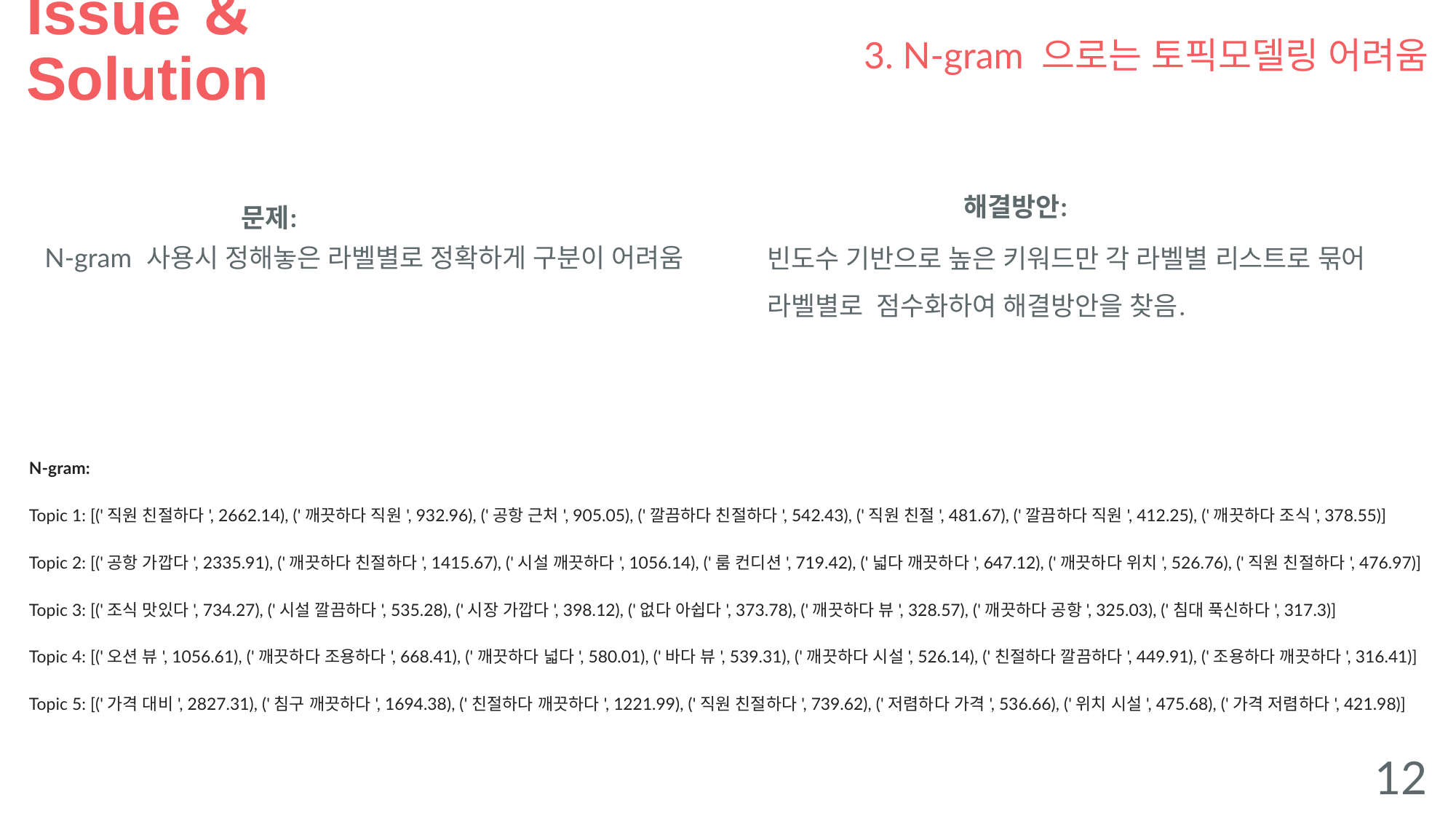

# Issue＆Solution
3. N-gram 으로는 토픽모델링 어려움
해결방안:
빈도수 기반으로 높은 키워드만 각 라벨별 리스트로 묶어 라벨별로  점수화하여 해결방안을 찾음.

문제:
N-gram  사용시 정해놓은 라벨별로 정확하게 구분이 어려움

N-gram:
Topic 1: [('직원 친절하다', 2662.14), ('깨끗하다 직원', 932.96), ('공항 근처', 905.05), ('깔끔하다 친절하다', 542.43), ('직원 친절', 481.67), ('깔끔하다 직원', 412.25), ('깨끗하다 조식', 378.55)]
Topic 2: [('공항 가깝다', 2335.91), ('깨끗하다 친절하다', 1415.67), ('시설 깨끗하다', 1056.14), ('룸 컨디션', 719.42), ('넓다 깨끗하다', 647.12), ('깨끗하다 위치', 526.76), ('직원 친절하다', 476.97)]
Topic 3: [('조식 맛있다', 734.27), ('시설 깔끔하다', 535.28), ('시장 가깝다', 398.12), ('없다 아쉽다', 373.78), ('깨끗하다 뷰', 328.57), ('깨끗하다 공항', 325.03), ('침대 푹신하다', 317.3)]
Topic 4: [('오션 뷰', 1056.61), ('깨끗하다 조용하다', 668.41), ('깨끗하다 넓다', 580.01), ('바다 뷰', 539.31), ('깨끗하다 시설', 526.14), ('친절하다 깔끔하다', 449.91), ('조용하다 깨끗하다', 316.41)]
Topic 5: [('가격 대비', 2827.31), ('침구 깨끗하다', 1694.38), ('친절하다 깨끗하다', 1221.99), ('직원 친절하다', 739.62), ('저렴하다 가격', 536.66), ('위치 시설', 475.68), ('가격 저렴하다', 421.98)]

12